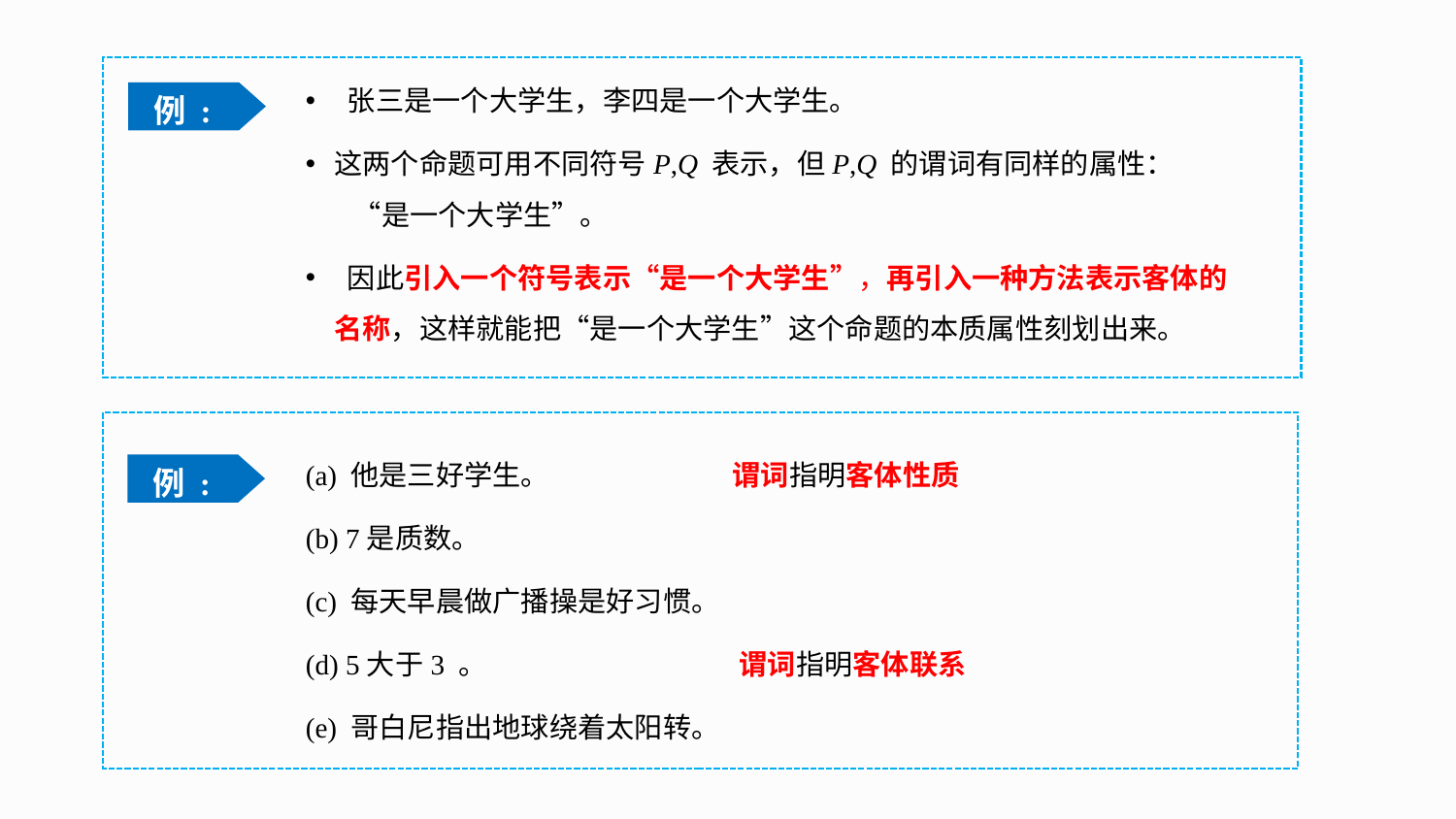

张三是一个大学生，李四是一个大学生。
这两个命题可用不同符号P,Q 表示，但P,Q 的谓词有同样的属性：
   “是一个大学生”。
 因此引入一个符号表示“是一个大学生”，再引入一种方法表示客体的 名称，这样就能把“是一个大学生”这个命题的本质属性刻划出来。

例 :

(a) 他是三好学生。                             谓词指明客体性质
(b) 7是质数。
(c) 每天早晨做广播操是好习惯。
(d) 5大于3 。                                        谓词指明客体联系
(e) 哥白尼指出地球绕着太阳转。
例 :